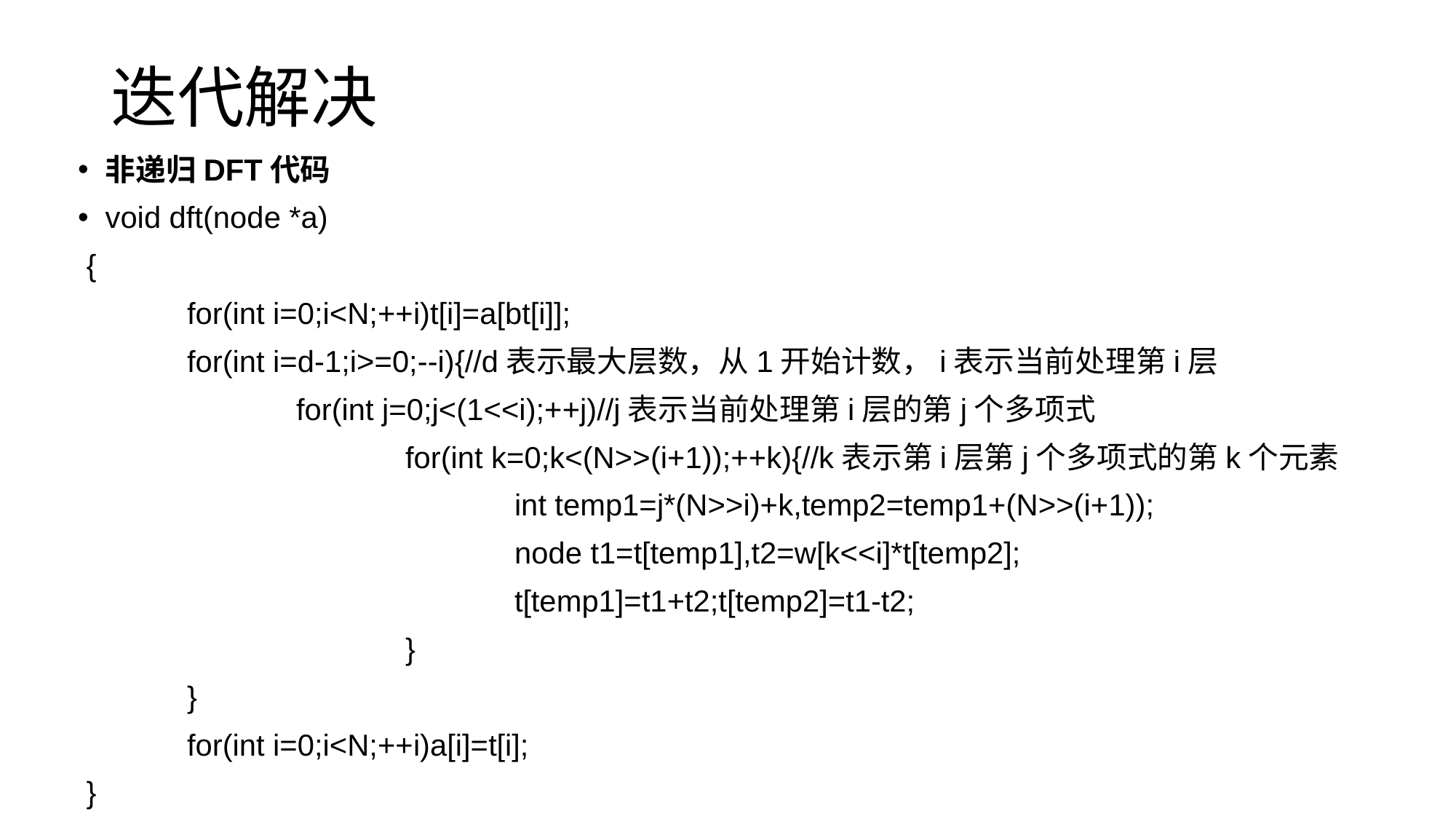

# 迭代解决
非递归DFT代码
void dft(node *a)
 {
	for(int i=0;i<N;++i)t[i]=a[bt[i]];
	for(int i=d-1;i>=0;--i){//d表示最大层数，从1开始计数，i表示当前处理第i层
		for(int j=0;j<(1<<i);++j)//j表示当前处理第i层的第j个多项式
			for(int k=0;k<(N>>(i+1));++k){//k表示第i层第j个多项式的第k个元素
				int temp1=j*(N>>i)+k,temp2=temp1+(N>>(i+1));
				node t1=t[temp1],t2=w[k<<i]*t[temp2];
				t[temp1]=t1+t2;t[temp2]=t1-t2;
			}
	}
	for(int i=0;i<N;++i)a[i]=t[i];
 }